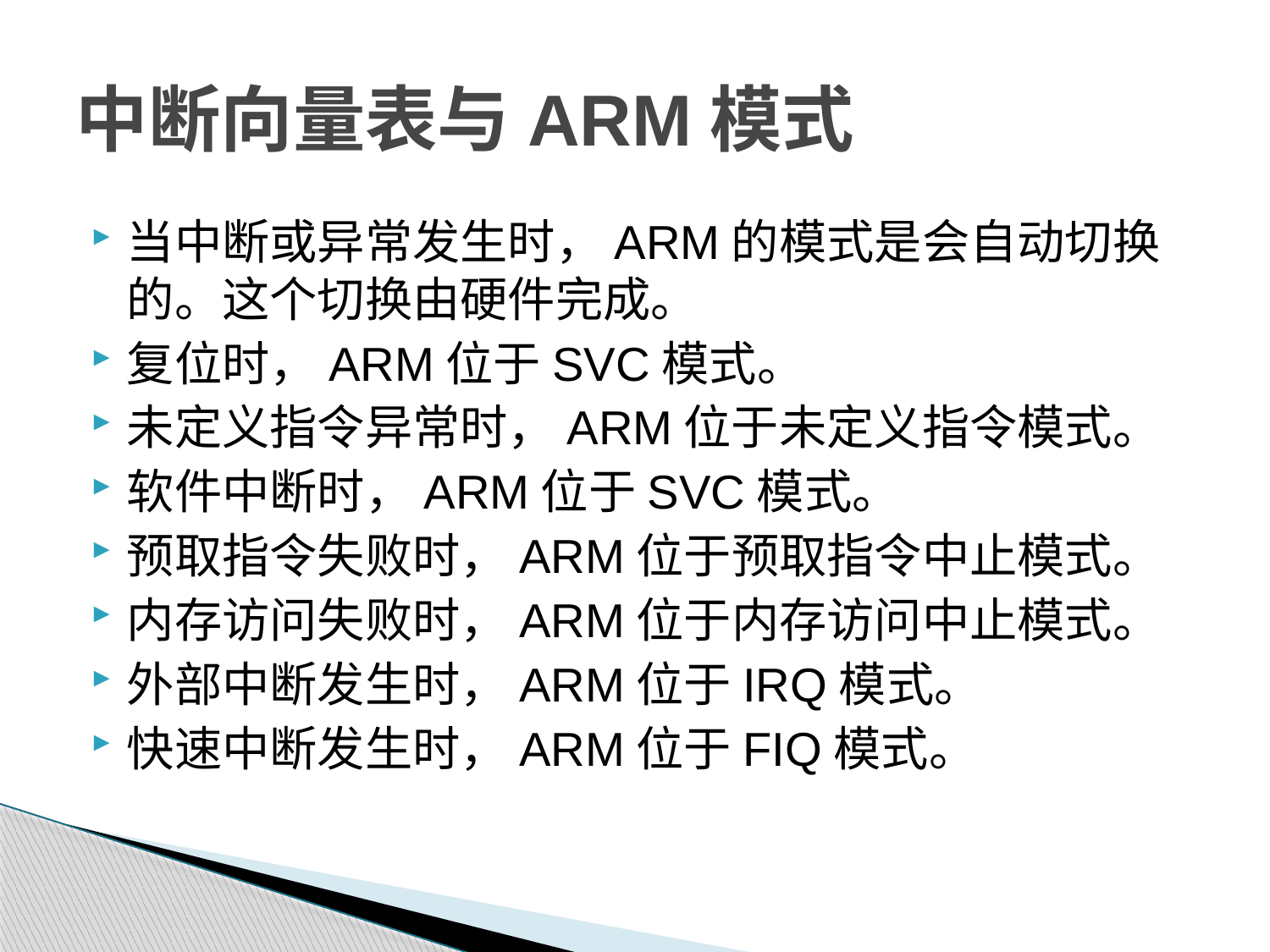

# 中断向量表与ARM模式
当中断或异常发生时，ARM的模式是会自动切换的。这个切换由硬件完成。
复位时，ARM位于SVC模式。
未定义指令异常时，ARM位于未定义指令模式。
软件中断时，ARM位于SVC模式。
预取指令失败时，ARM位于预取指令中止模式。
内存访问失败时，ARM位于内存访问中止模式。
外部中断发生时，ARM位于IRQ模式。
快速中断发生时，ARM位于FIQ模式。